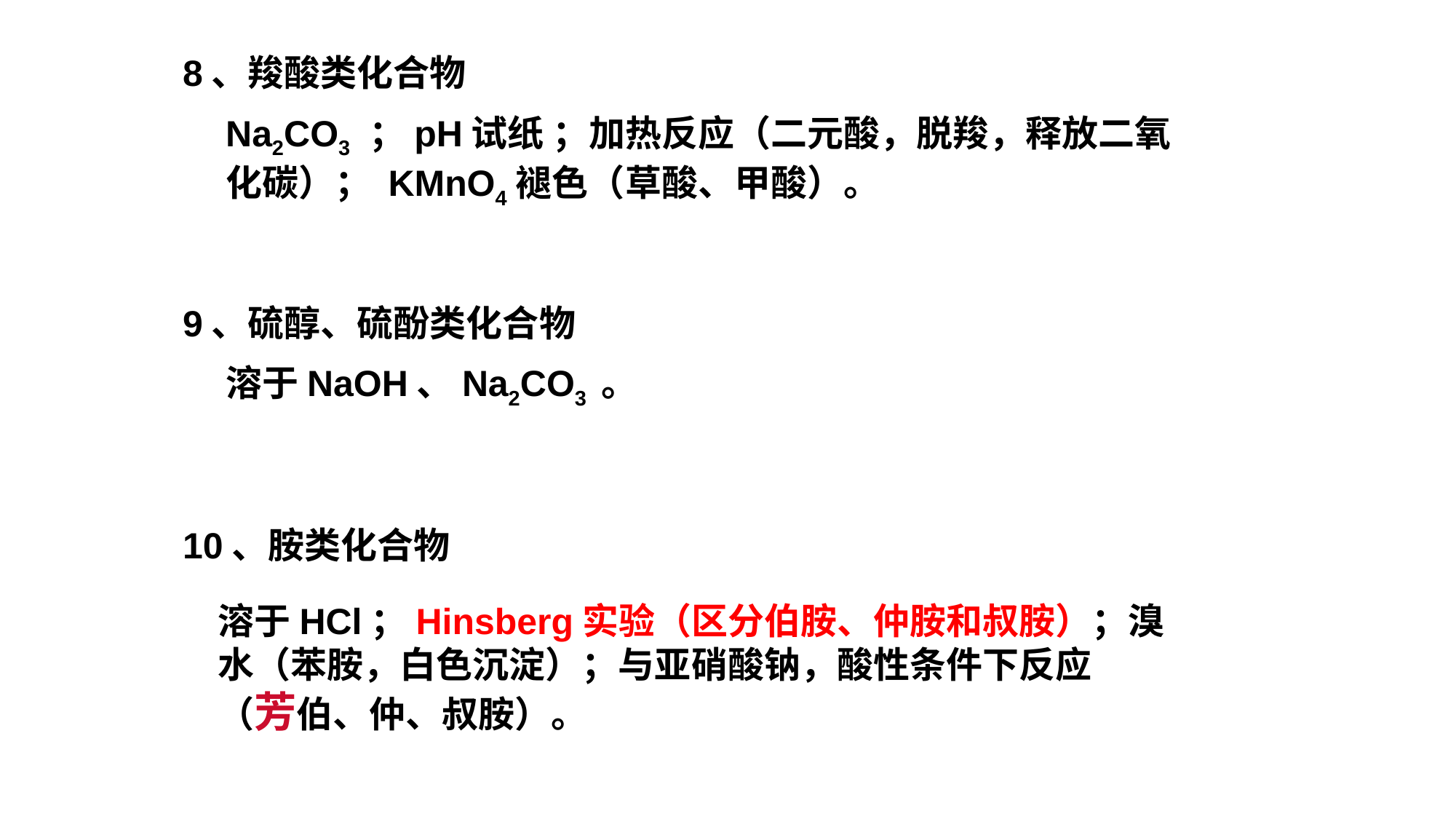

8、羧酸类化合物
Na2CO3 ；pH试纸 ；加热反应（二元酸，脱羧，释放二氧化碳）； KMnO4褪色（草酸、甲酸）。
9、硫醇、硫酚类化合物
溶于NaOH、Na2CO3 。
10、胺类化合物
溶于HCl；Hinsberg实验（区分伯胺、仲胺和叔胺）；溴水（苯胺，白色沉淀）；与亚硝酸钠，酸性条件下反应（芳伯、仲、叔胺）。